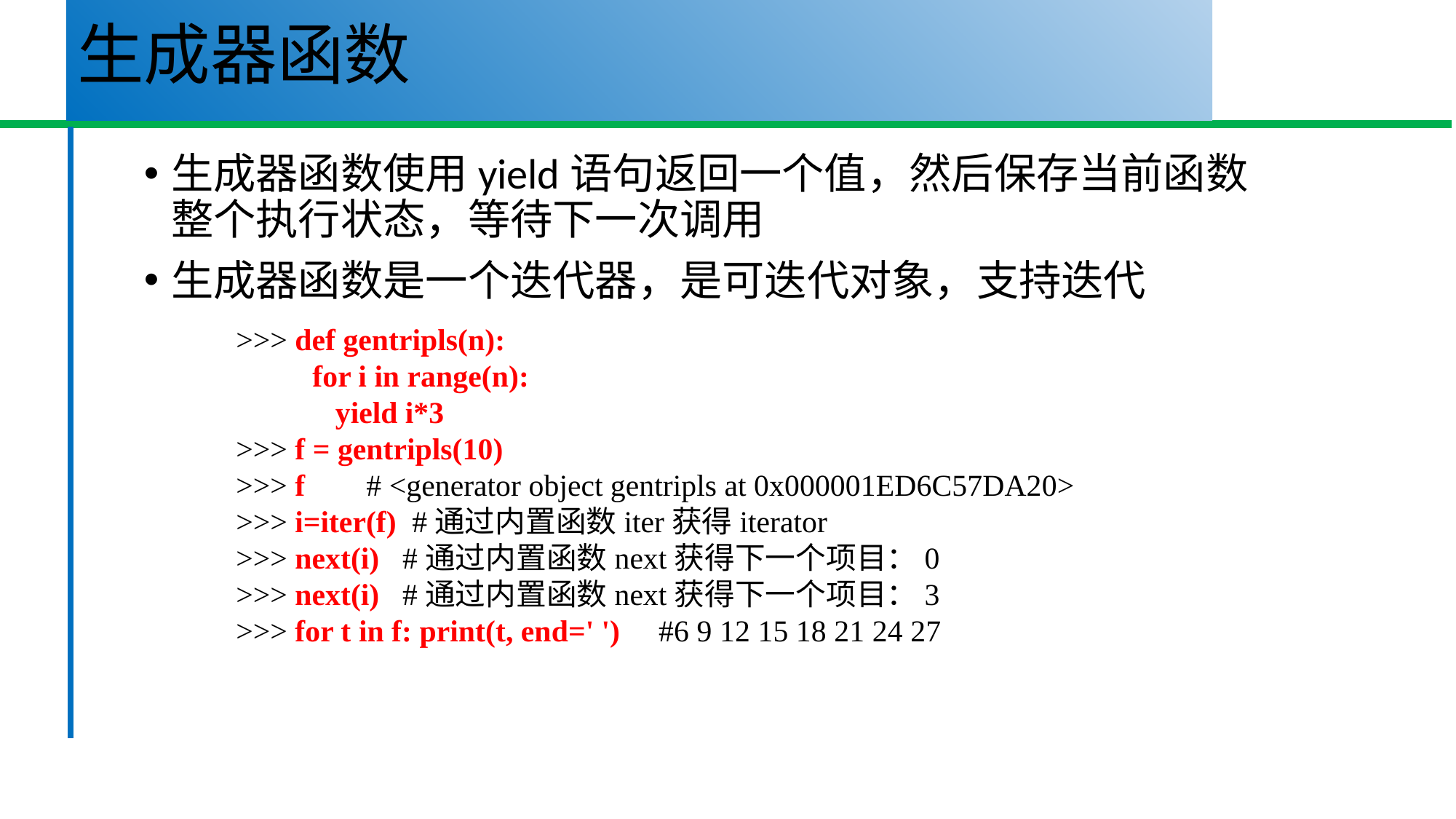

# 生成器函数
生成器函数使用yield语句返回一个值，然后保存当前函数整个执行状态，等待下一次调用
生成器函数是一个迭代器，是可迭代对象，支持迭代
>>> def gentripls(n):
          for i in range(n):
             yield i*3
>>> f = gentripls(10)
>>> f        # <generator object gentripls at 0x000001ED6C57DA20>
>>> i=iter(f)  #通过内置函数iter获得iterator
>>> next(i)   #通过内置函数next获得下一个项目：0
>>> next(i)   #通过内置函数next获得下一个项目：3
>>> for t in f: print(t, end=' ')     #6 9 12 15 18 21 24 27